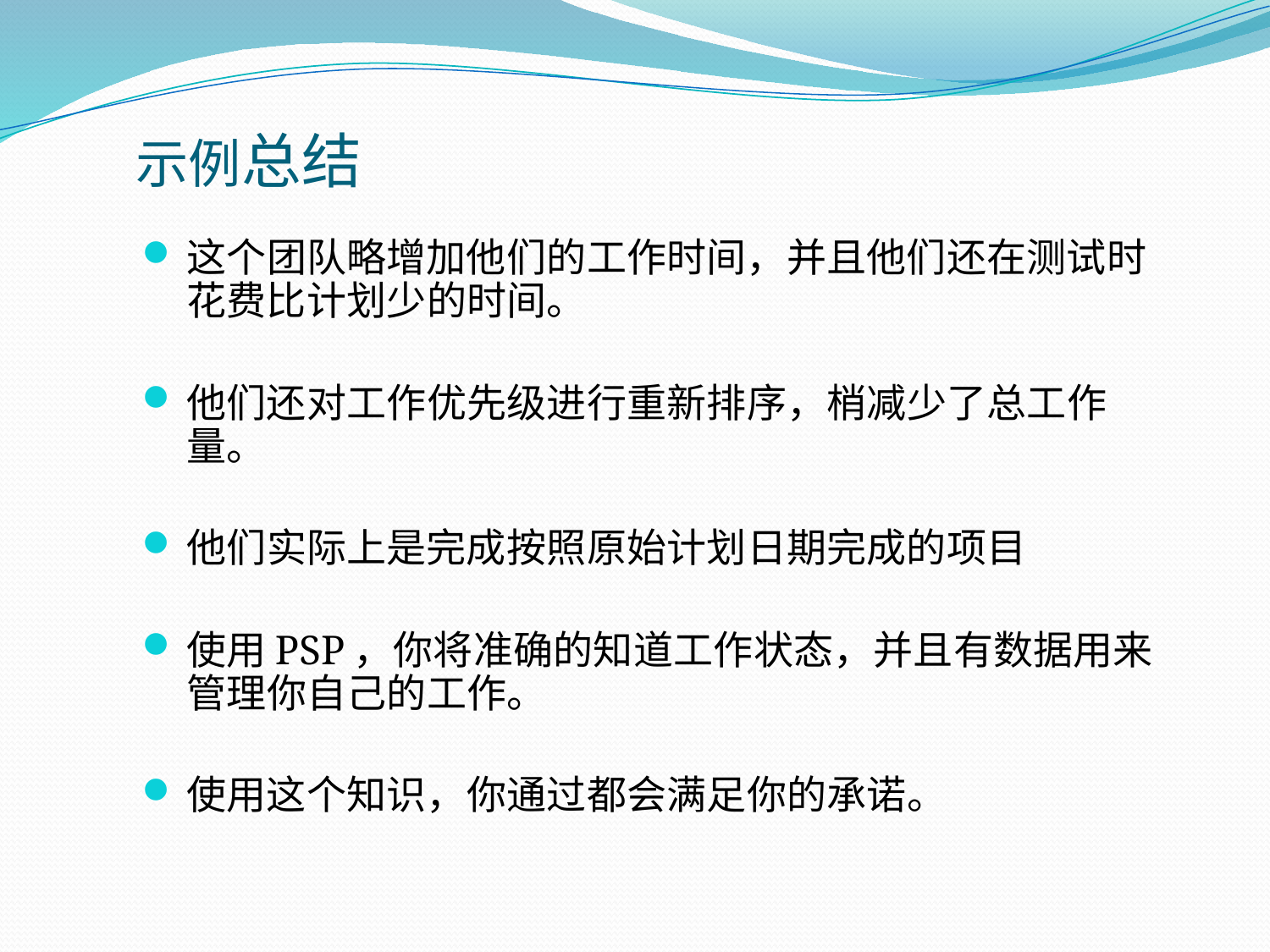

# 示例总结
这个团队略增加他们的工作时间，并且他们还在测试时花费比计划少的时间。

他们还对工作优先级进行重新排序，梢减少了总工作量。

他们实际上是完成按照原始计划日期完成的项目

使用PSP，你将准确的知道工作状态，并且有数据用来管理你自己的工作。

使用这个知识，你通过都会满足你的承诺。